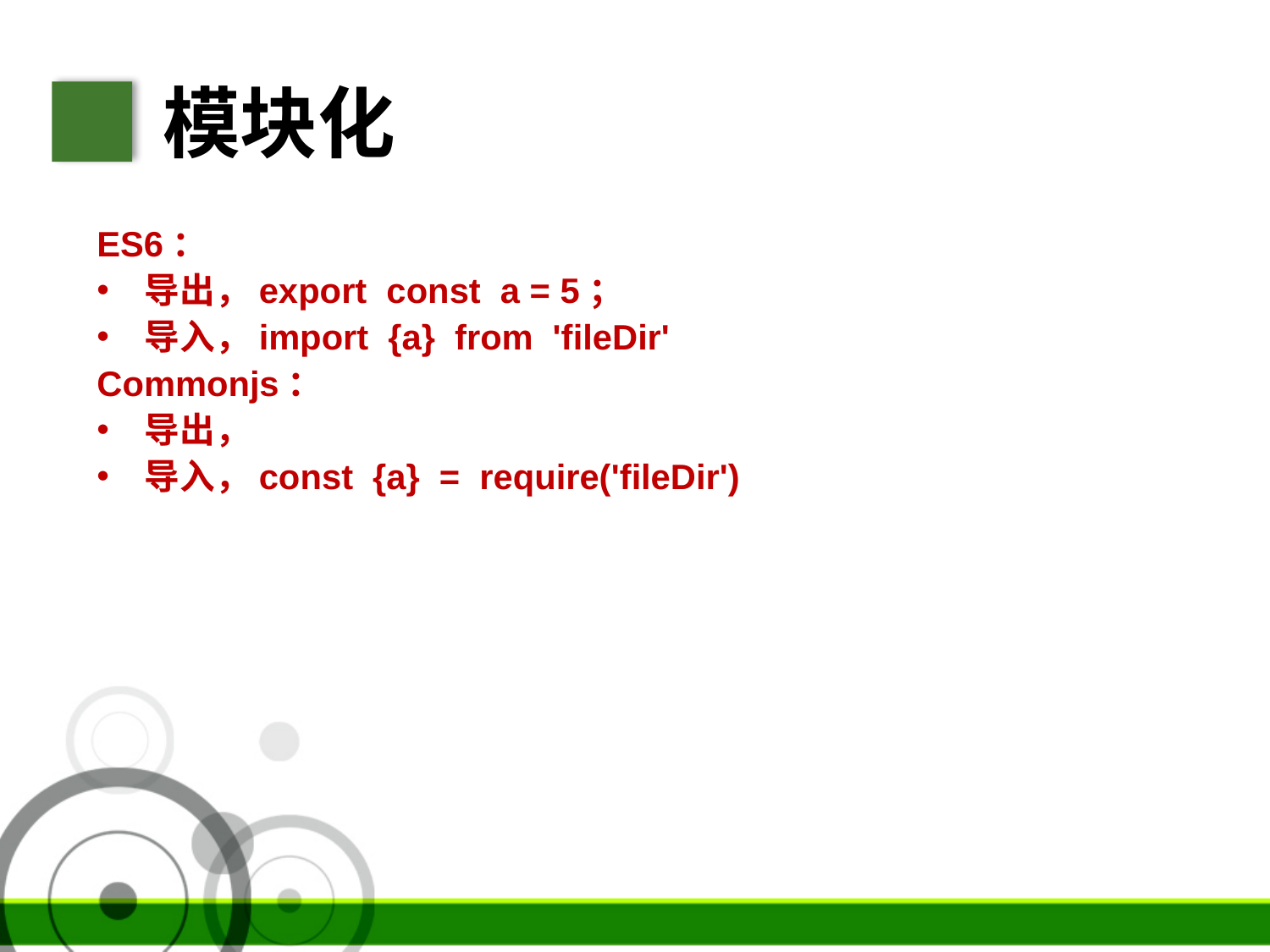

模块化

ES6：
导出，export  const  a = 5；
导入，import  {a}  from  'fileDir'
Commonjs：
导出，
导入，const  {a}  =  require('fileDir')